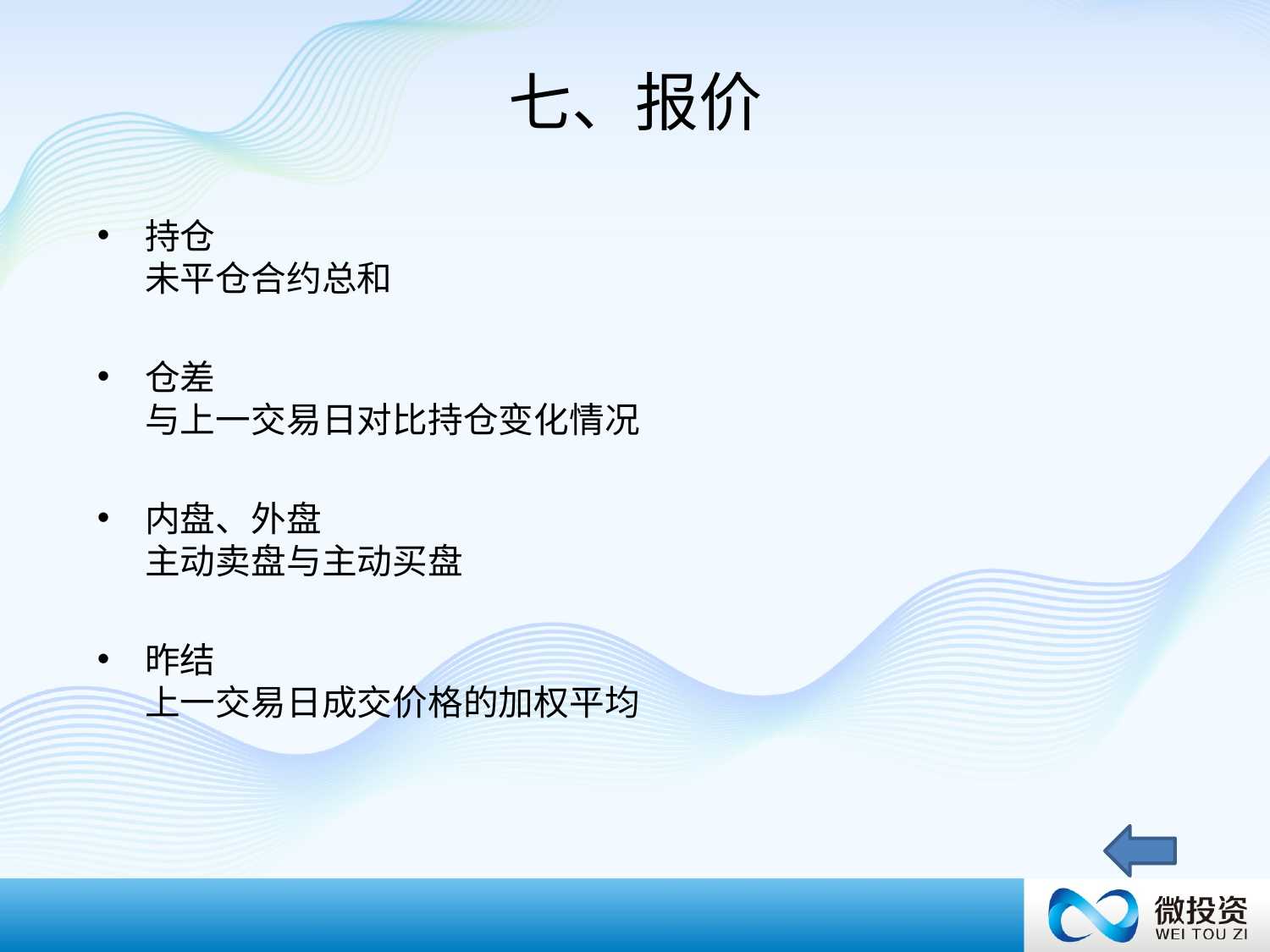

# 七、报价
持仓
未平仓合约总和

仓差
与上一交易日对比持仓变化情况

内盘、外盘
主动卖盘与主动买盘

昨结
上一交易日成交价格的加权平均